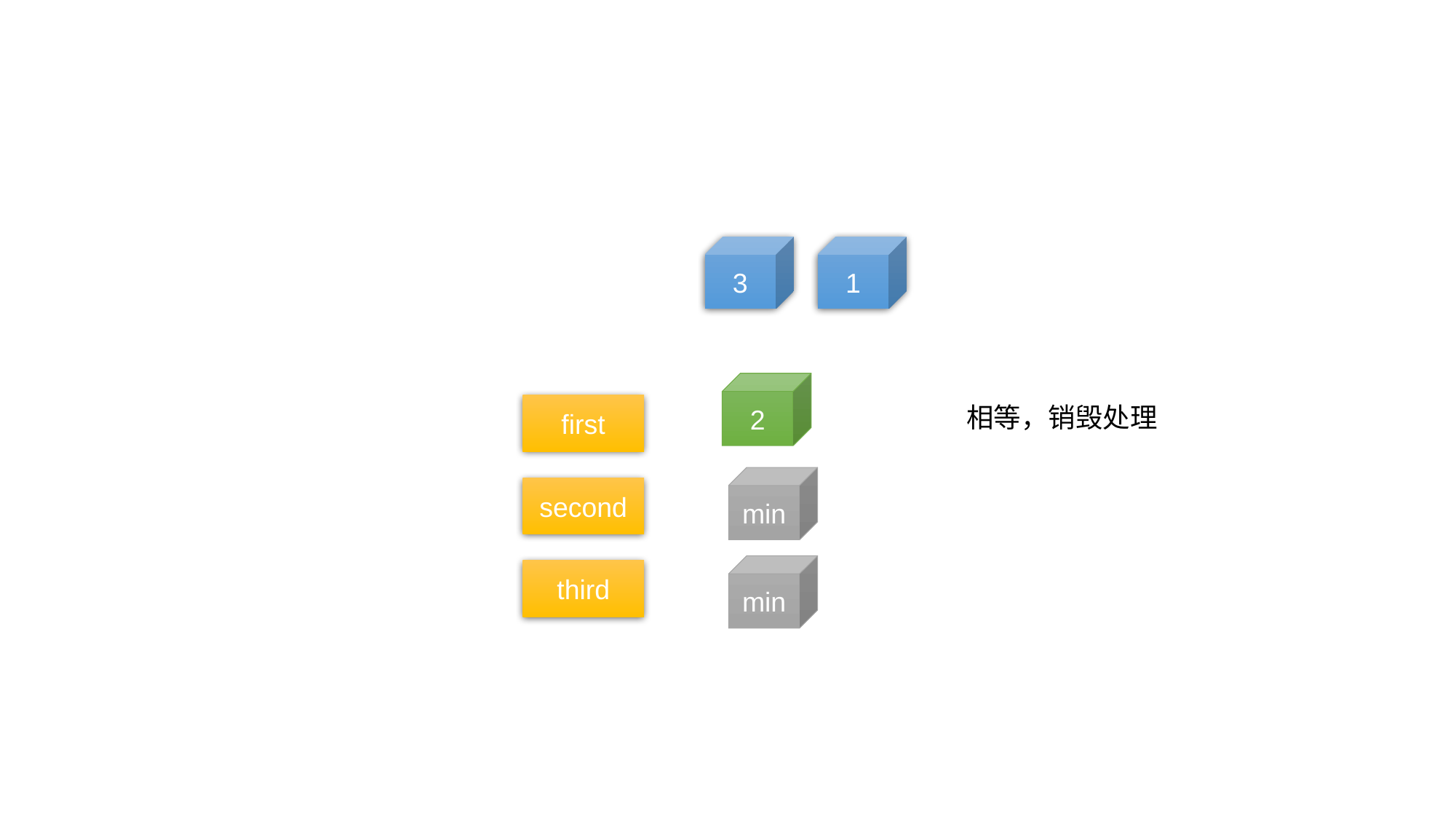

3
1
2
first
相等，销毁处理
min
second
min
third